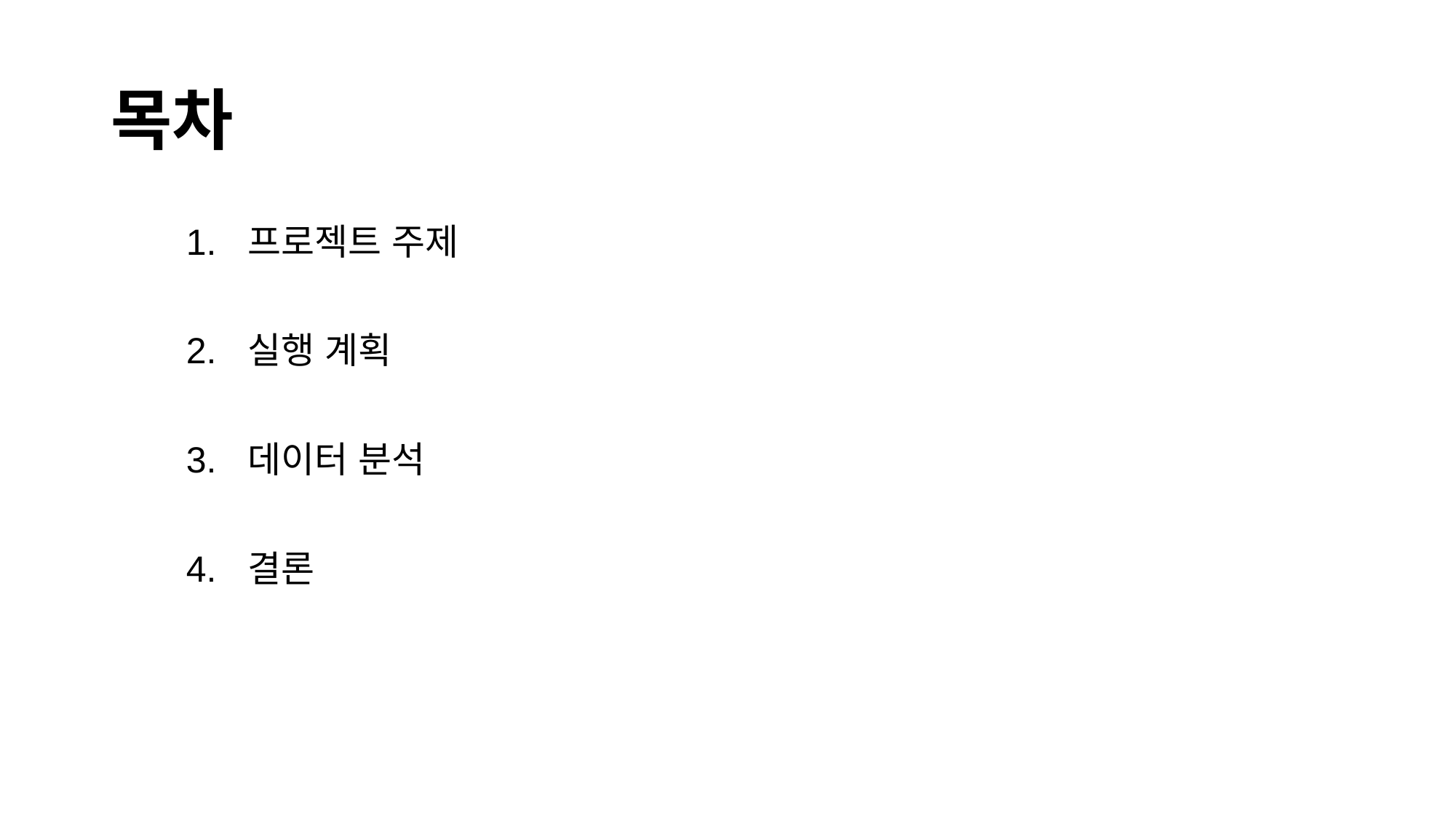

# 목차
프로젝트 주제

실행 계획

데이터 분석

결론